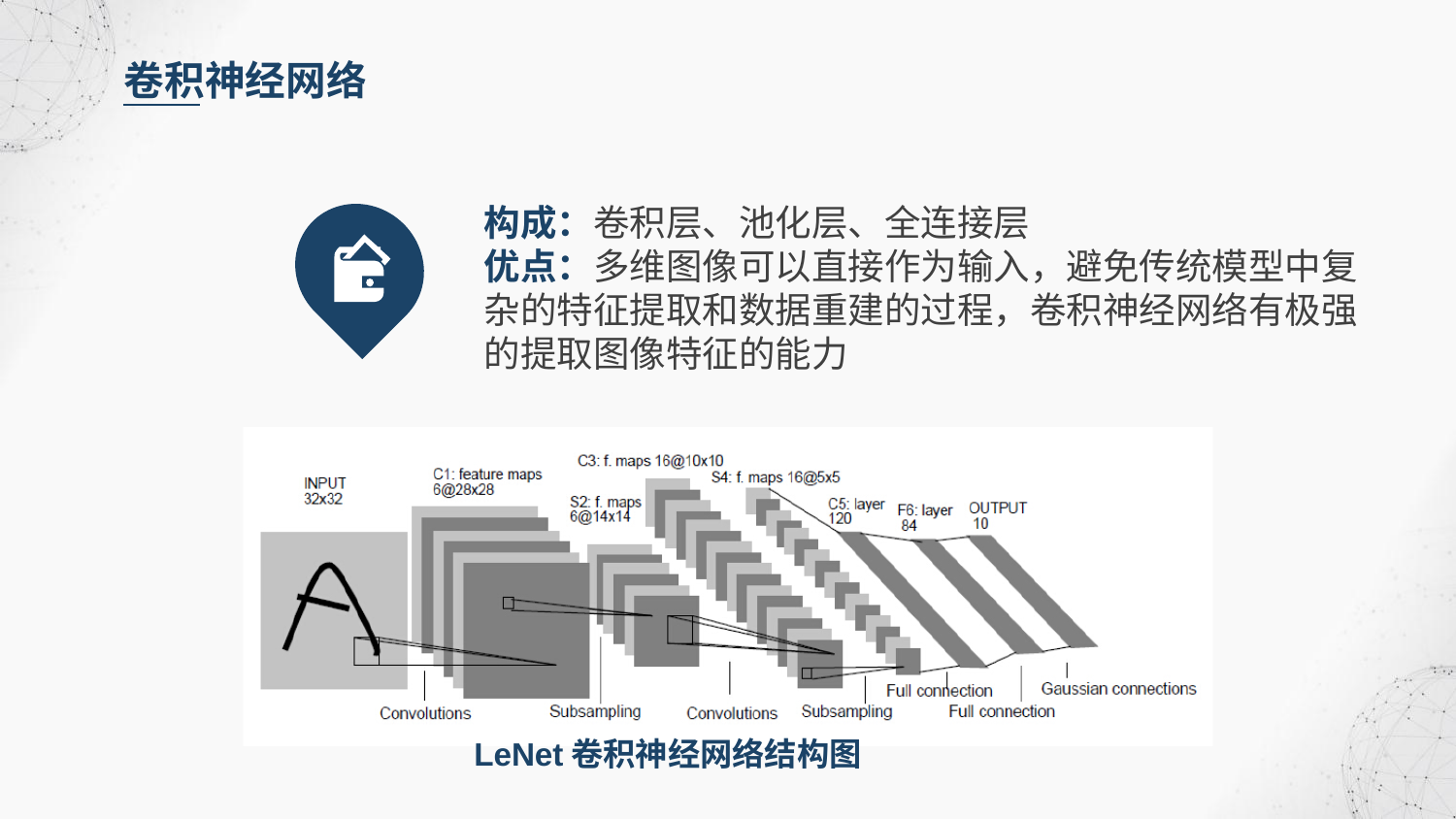

卷积神经网络
构成：卷积层、池化层、全连接层
优点：多维图像可以直接作为输入，避免传统模型中复杂的特征提取和数据重建的过程，卷积神经网络有极强的提取图像特征的能力

LeNet卷积神经网络结构图